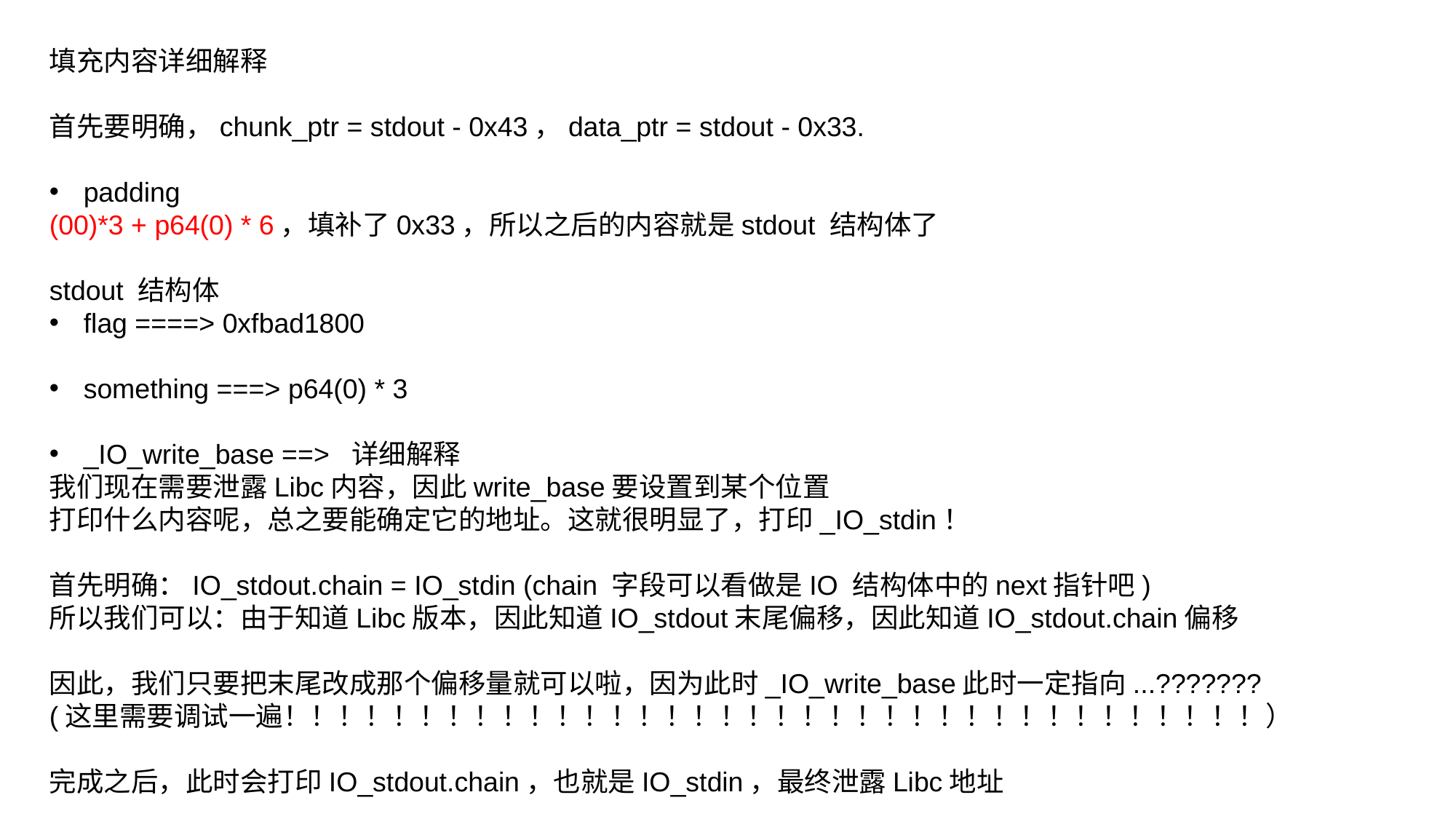

填充内容详细解释

首先要明确，chunk_ptr = stdout - 0x43，data_ptr = stdout - 0x33.

padding
(00)*3 + p64(0) * 6，填补了0x33，所以之后的内容就是stdout 结构体了

stdout 结构体
flag ====> 0xfbad1800

something ===> p64(0) * 3

_IO_write_base ==>  详细解释
我们现在需要泄露Libc内容，因此write_base要设置到某个位置
打印什么内容呢，总之要能确定它的地址。这就很明显了，打印_IO_stdin！

首先明确：IO_stdout.chain = IO_stdin (chain 字段可以看做是IO 结构体中的next指针吧)
所以我们可以：由于知道Libc版本，因此知道IO_stdout末尾偏移，因此知道IO_stdout.chain偏移

因此，我们只要把末尾改成那个偏移量就可以啦，因为此时_IO_write_base此时一定指向...???????
(这里需要调试一遍！！！！！！！！！！！！！！！！！！！！！！！！！！！！！！！！！！！！）

完成之后，此时会打印IO_stdout.chain，也就是IO_stdin，最终泄露Libc地址